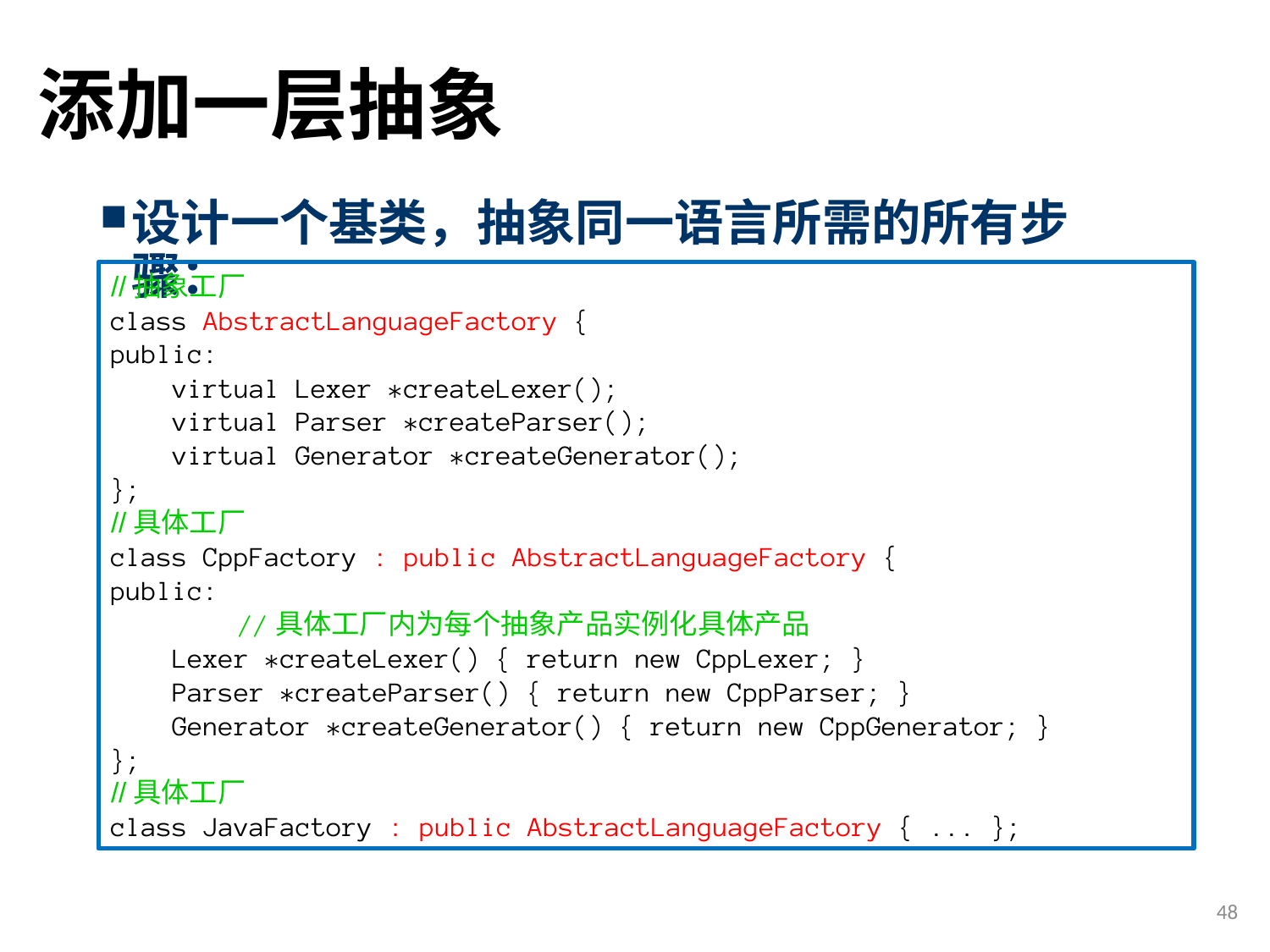

# 添加一层抽象
设计一个基类，抽象同一语言所需的所有步骤：
//抽象工厂
class AbstractLanguageFactory {
public:
    virtual Lexer *createLexer();
    virtual Parser *createParser();
    virtual Generator *createGenerator();
};
//具体工厂
class CppFactory : public AbstractLanguageFactory {
public:
	//具体工厂内为每个抽象产品实例化具体产品
    Lexer *createLexer() { return new CppLexer; }
    Parser *createParser() { return new CppParser; }
    Generator *createGenerator() { return new CppGenerator; }
};
//具体工厂
class JavaFactory : public AbstractLanguageFactory { ... };
48